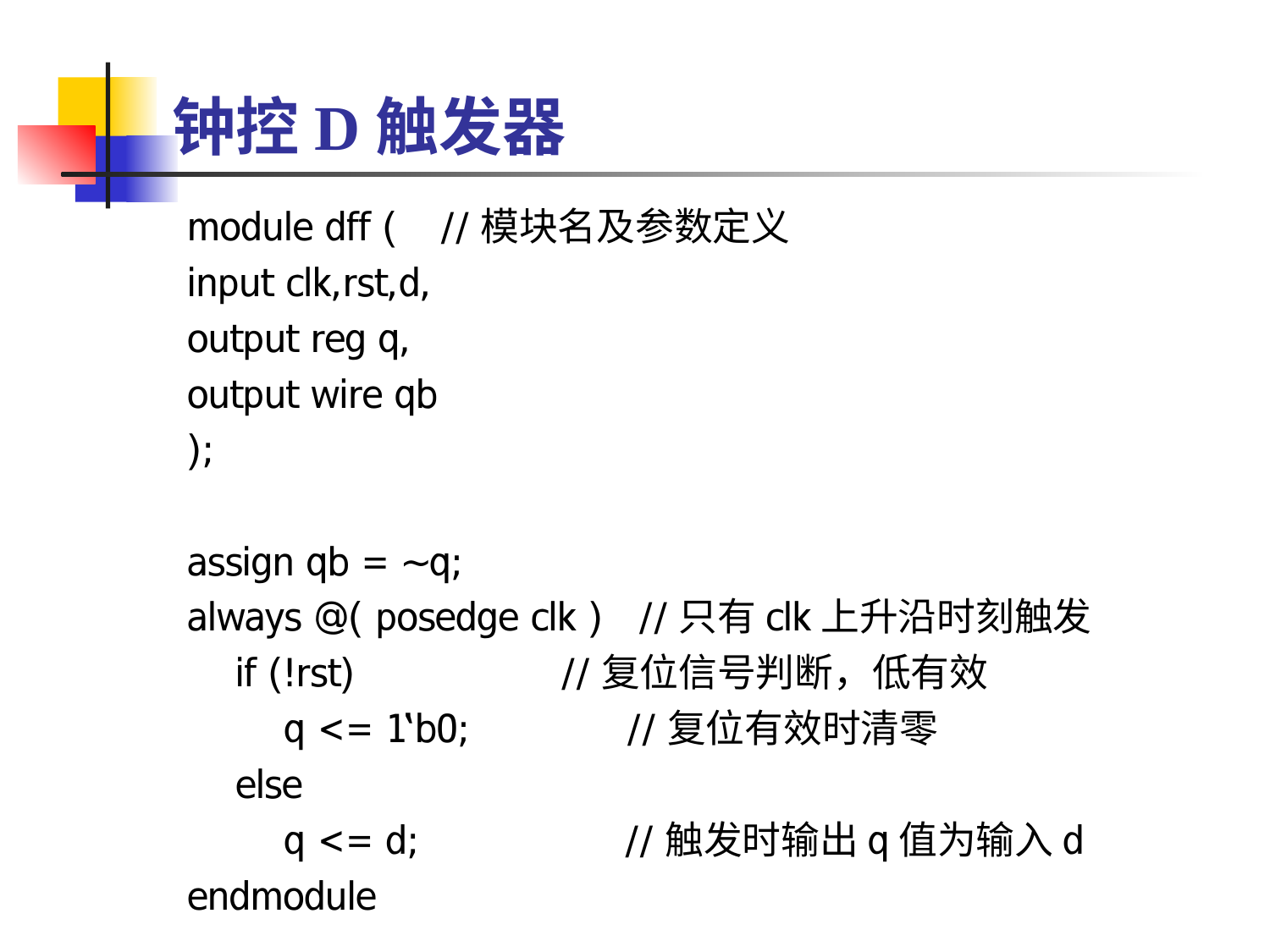

# 钟控D触发器
module dff (	//模块名及参数定义
input clk,rst,d,
output reg q,
output wire qb
);

assign qb = ~q;
always @( posedge clk )   //只有clk上升沿时刻触发
    if (!rst)	          //复位信号判断，低有效
        q <= 1‘b0;             //复位有效时清零
    else
        q <= d;                 //触发时输出q值为输入d
endmodule